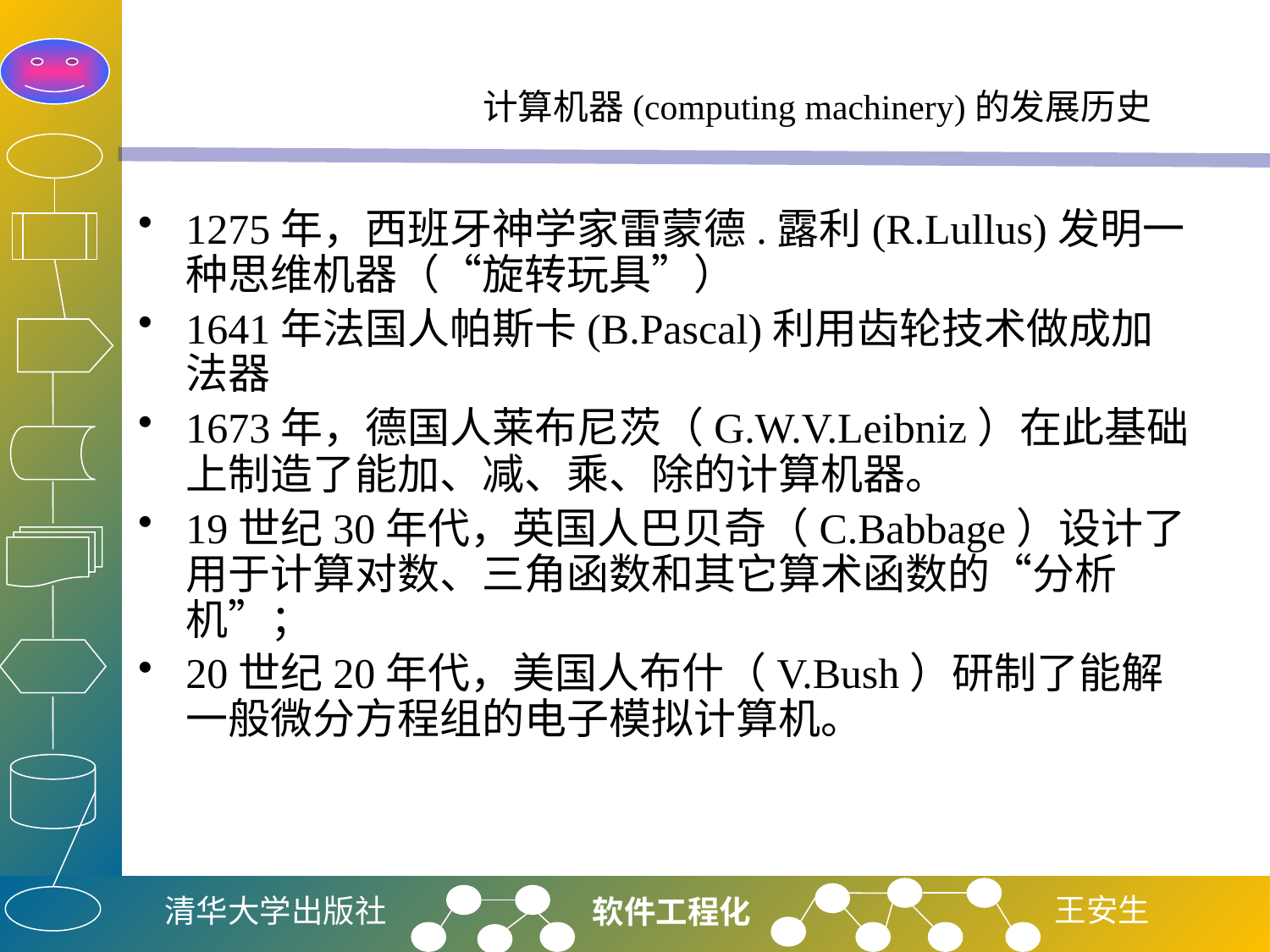

# 计算机器(computing machinery)的发展历史
1275年，西班牙神学家雷蒙德.露利(R.Lullus)发明一种思维机器（“旋转玩具”）
1641年法国人帕斯卡(B.Pascal)利用齿轮技术做成加法器
1673年，德国人莱布尼茨（G.W.V.Leibniz）在此基础上制造了能加、减、乘、除的计算机器。
19世纪30年代，英国人巴贝奇（C.Babbage）设计了用于计算对数、三角函数和其它算术函数的“分析机”；
20世纪20年代，美国人布什（V.Bush）研制了能解一般微分方程组的电子模拟计算机。